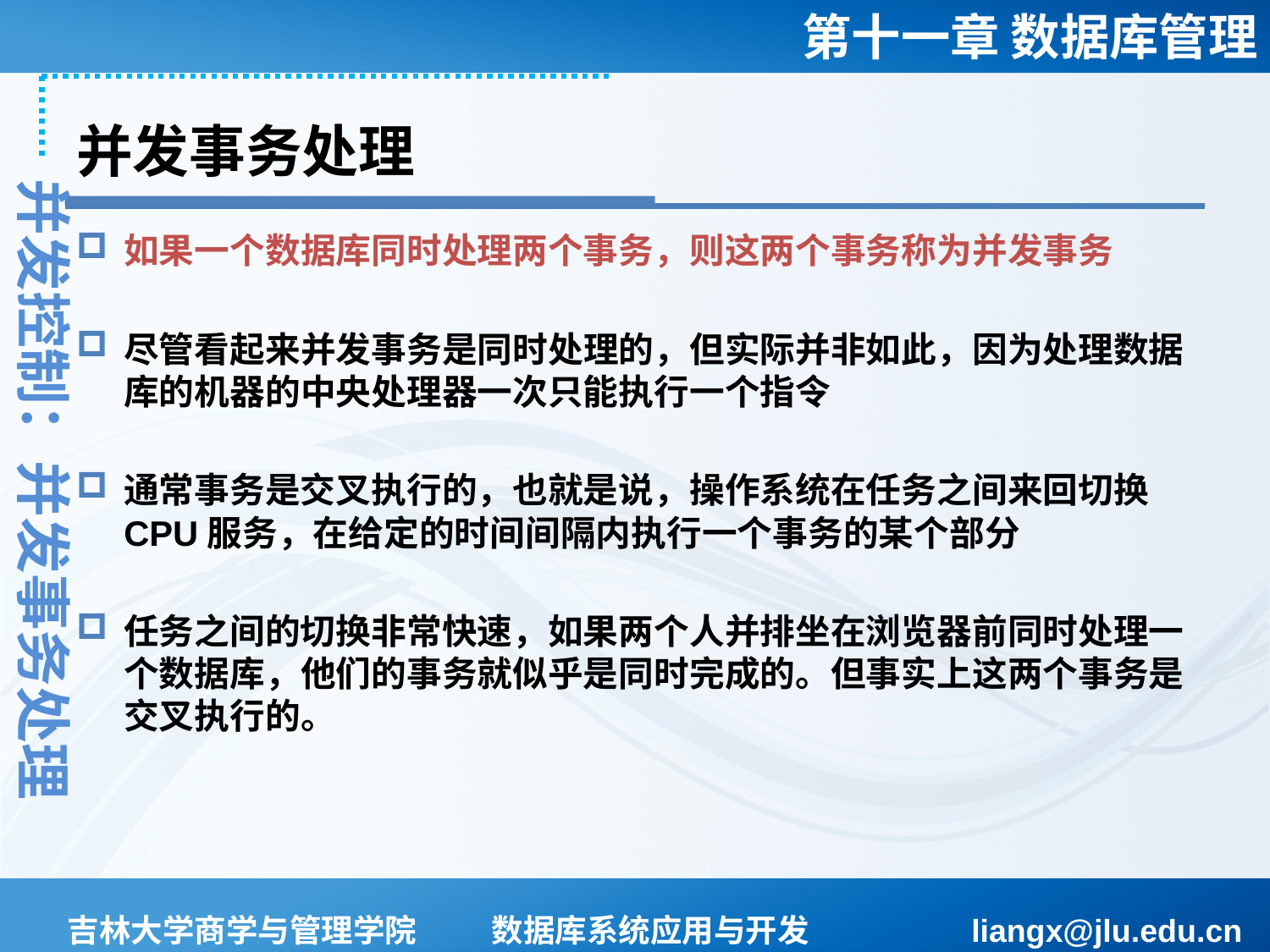

# 并发事务处理
并发控制：并发事务处理
如果一个数据库同时处理两个事务，则这两个事务称为并发事务

尽管看起来并发事务是同时处理的，但实际并非如此，因为处理数据库的机器的中央处理器一次只能执行一个指令

通常事务是交叉执行的，也就是说，操作系统在任务之间来回切换CPU服务，在给定的时间间隔内执行一个事务的某个部分

任务之间的切换非常快速，如果两个人并排坐在浏览器前同时处理一个数据库，他们的事务就似乎是同时完成的。但事实上这两个事务是交叉执行的。